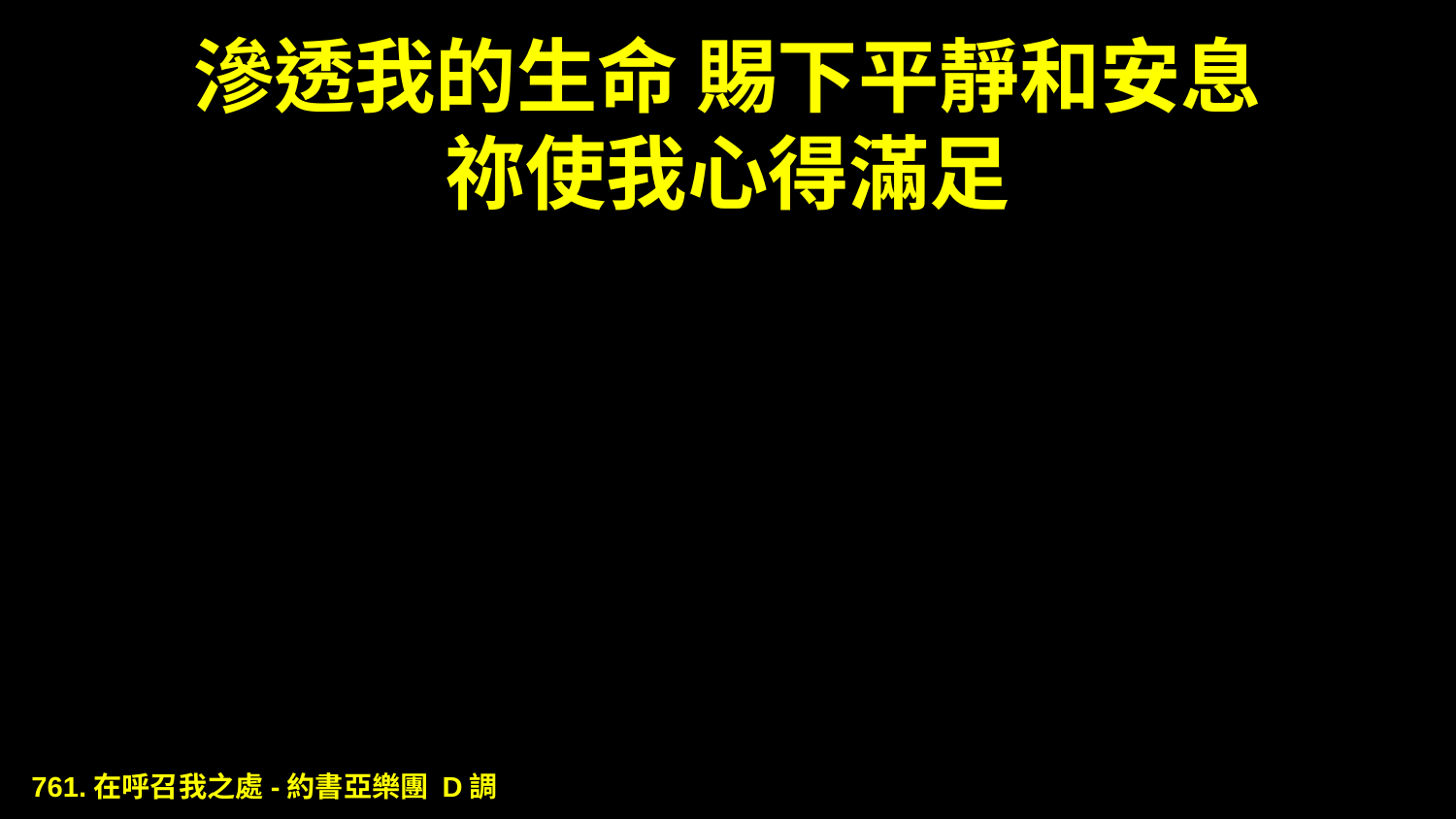

# 滲透我的生命 賜下平靜和安息 祢使我心得滿足
761.在呼召我之處-約書亞樂團 D調